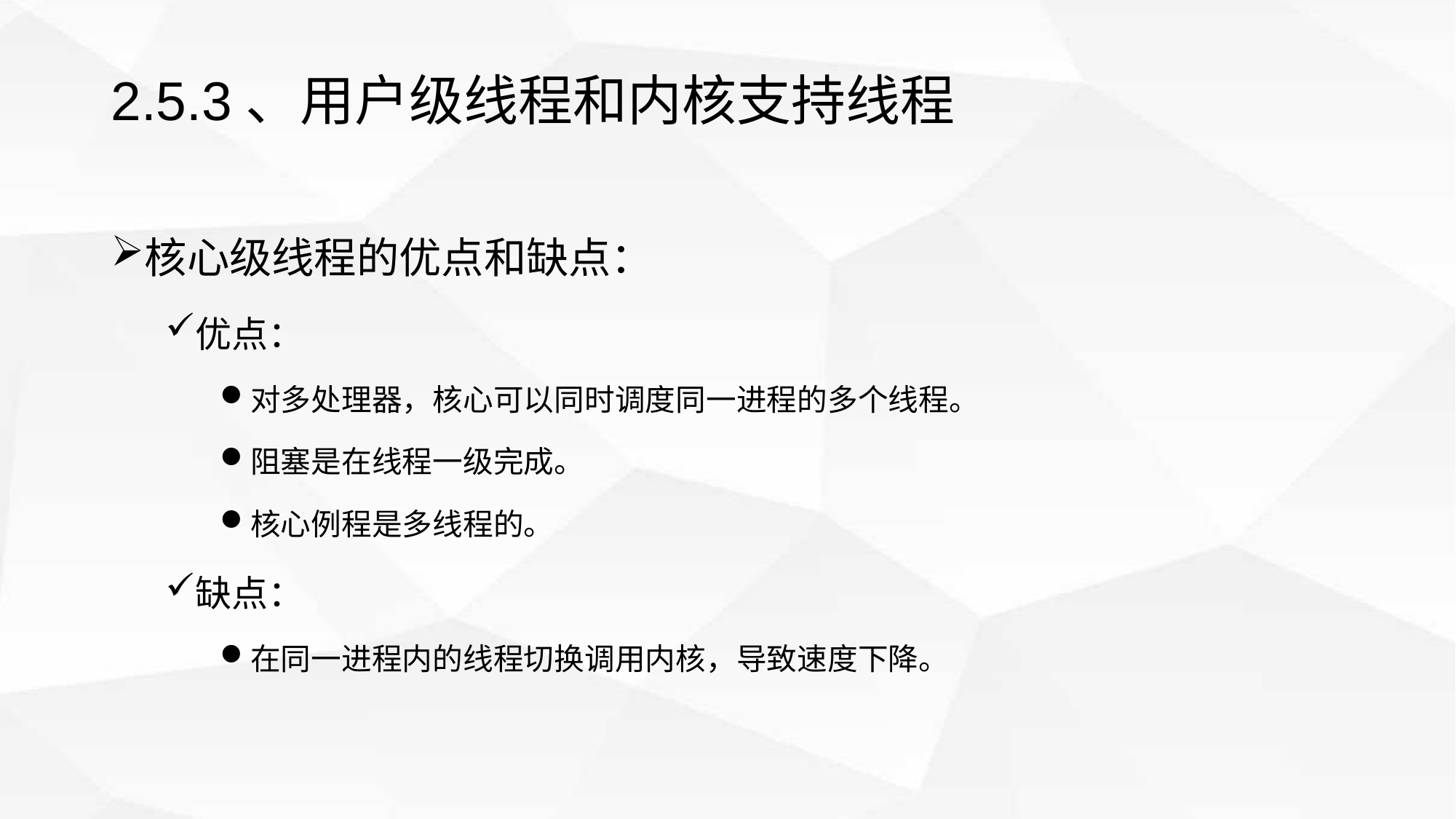

# 2.5.3、用户级线程和内核支持线程
核心级线程的优点和缺点：
优点：
对多处理器，核心可以同时调度同一进程的多个线程。
阻塞是在线程一级完成。
核心例程是多线程的。
缺点：
在同一进程内的线程切换调用内核，导致速度下降。